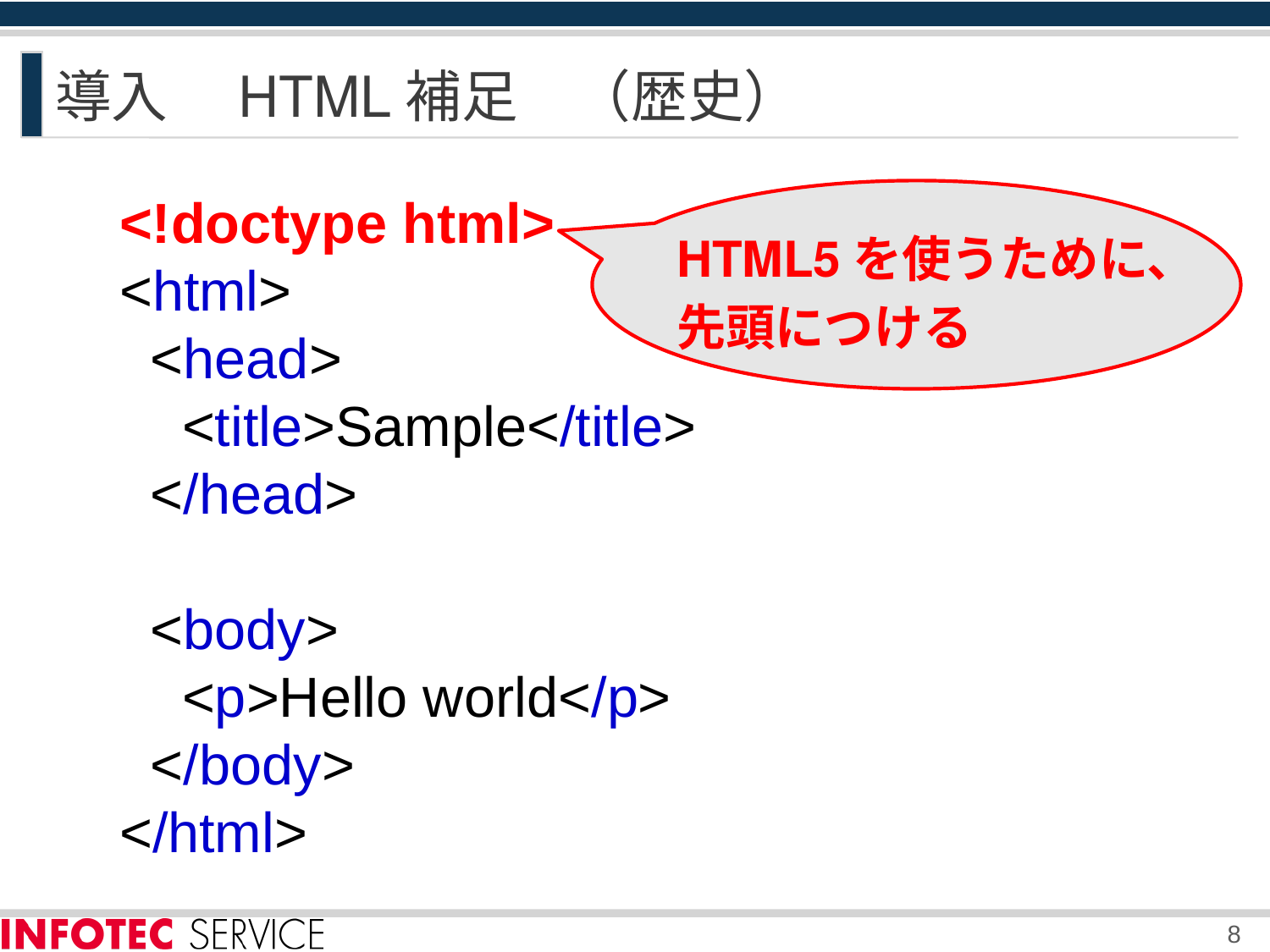

# 導入　HTML補足　（歴史）
<!doctype html>
<html>
  <head>
    <title>Sample</title>
  </head>

  <body>
    <p>Hello world</p>
  </body>
</html>

HTML5を使うために、
先頭につける
8